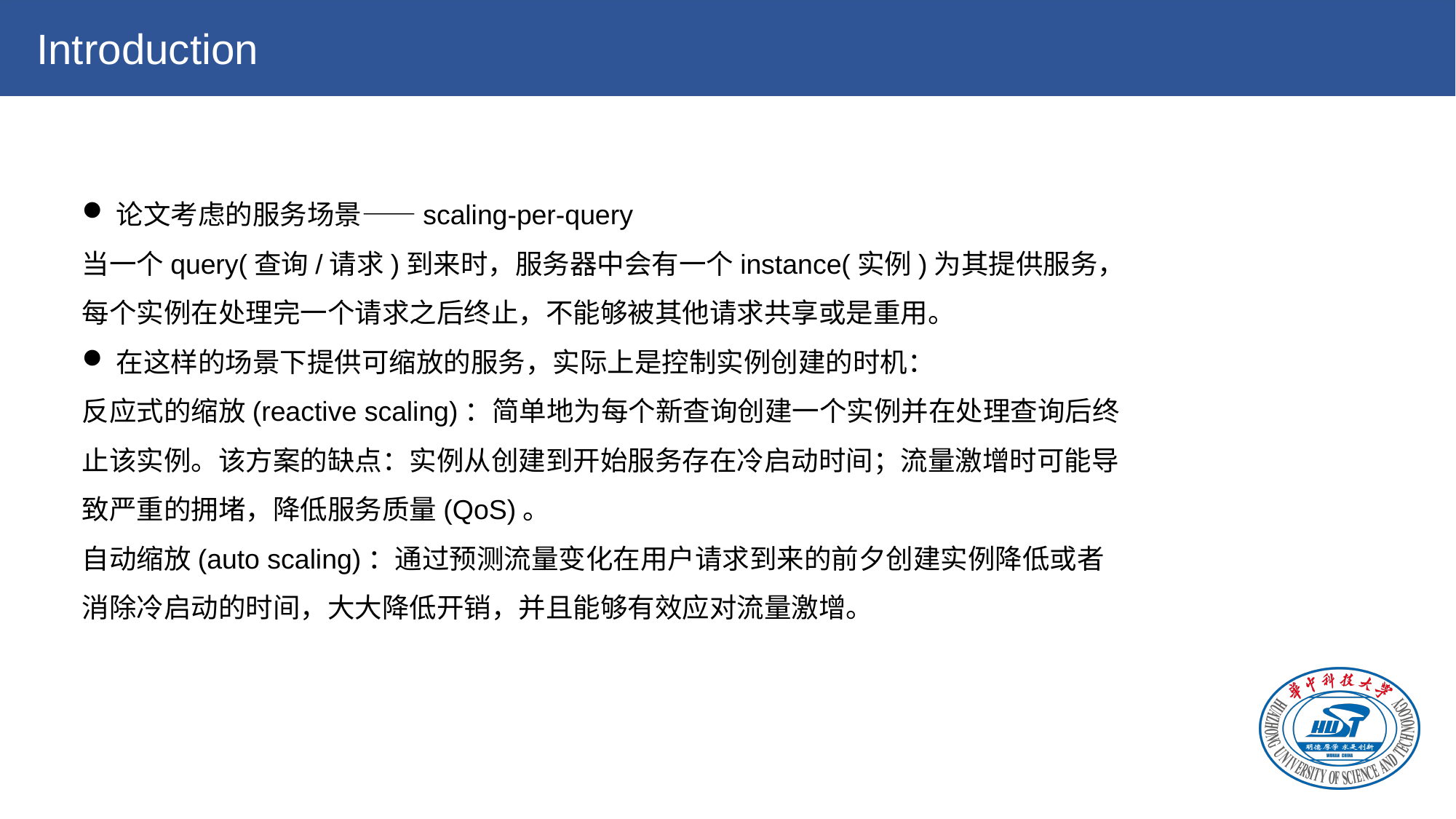

Introduction
论文考虑的服务场景——scaling-per-query
当一个query(查询/请求)到来时，服务器中会有一个instance(实例)为其提供服务，每个实例在处理完一个请求之后终止，不能够被其他请求共享或是重用。
在这样的场景下提供可缩放的服务，实际上是控制实例创建的时机：
反应式的缩放(reactive scaling)：简单地为每个新查询创建一个实例并在处理查询后终止该实例。该方案的缺点：实例从创建到开始服务存在冷启动时间；流量激增时可能导致严重的拥堵，降低服务质量(QoS)。
自动缩放(auto scaling)：通过预测流量变化在用户请求到来的前夕创建实例降低或者消除冷启动的时间，大大降低开销，并且能够有效应对流量激增。